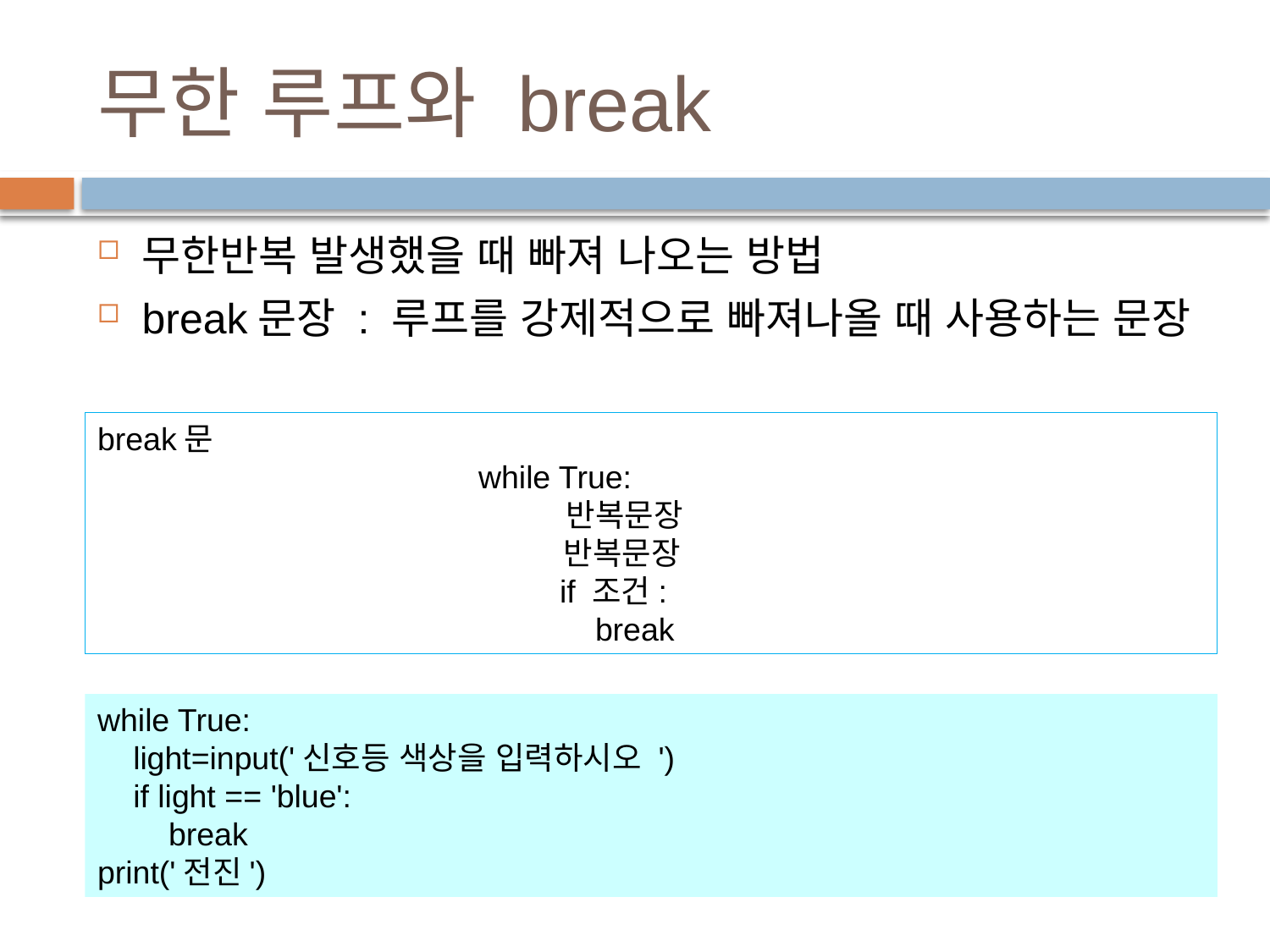

# 무한 루프와 break
무한반복 발생했을 때 빠져 나오는 방법
break문장 : 루프를 강제적으로 빠져나올 때 사용하는 문장
break문
			while True:
			         반복문장
		                       반복문장
                                                    if 조건:
                                                        break
while True:
    light=input('신호등 색상을 입력하시오 ')
    if light == 'blue':
        break
print('전진')